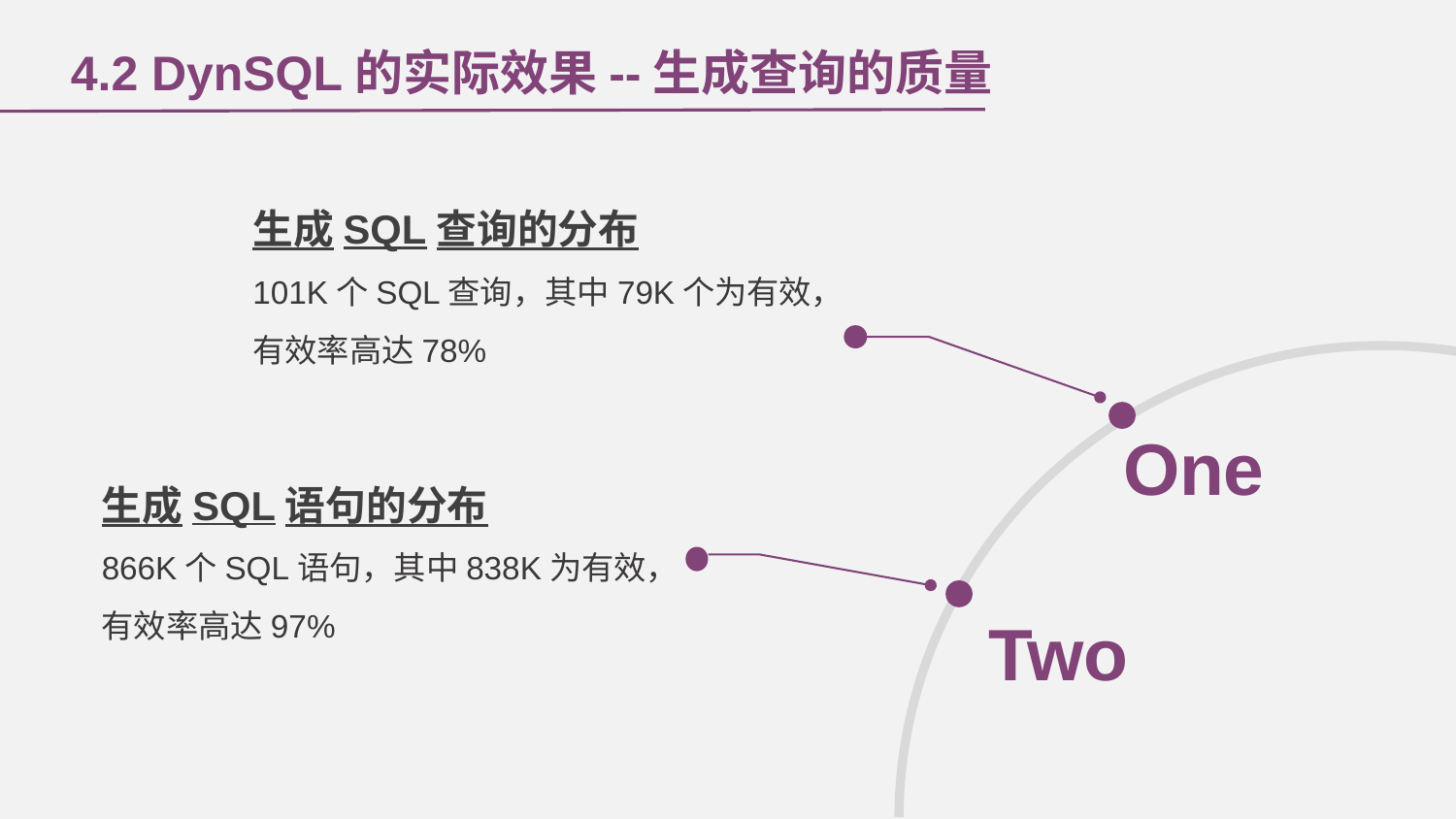

4.2 DynSQL的实际效果--生成查询的质量

生成SQL查询的分布
101K个SQL查询，其中79K个为有效，有效率高达78%

One
生成SQL语句的分布
866K个SQL语句，其中838K为有效，有效率高达97%

Two